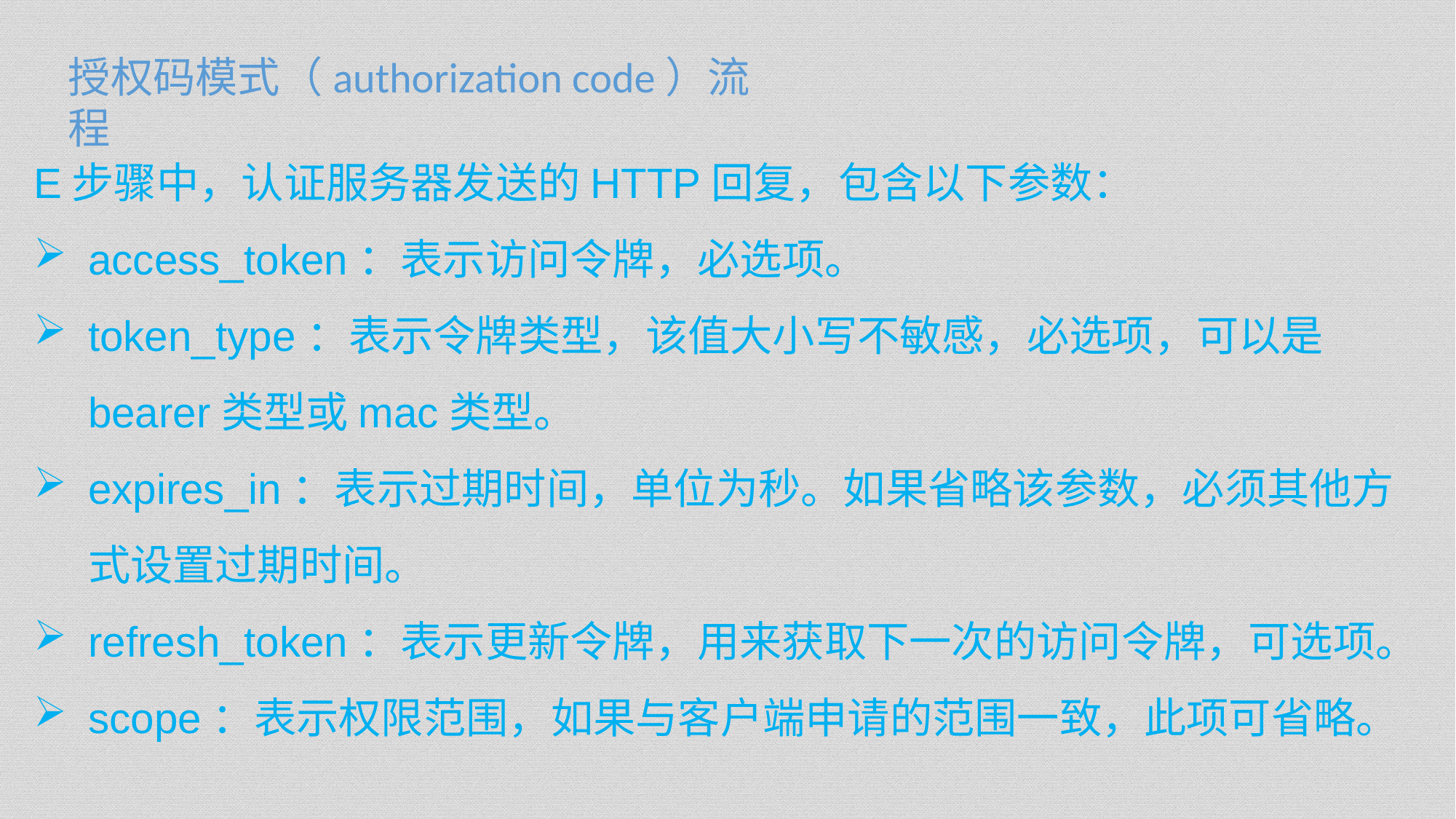

授权码模式（authorization code）流程
E步骤中，认证服务器发送的HTTP回复，包含以下参数：
access_token：表示访问令牌，必选项。
token_type：表示令牌类型，该值大小写不敏感，必选项，可以是bearer类型或mac类型。
expires_in：表示过期时间，单位为秒。如果省略该参数，必须其他方式设置过期时间。
refresh_token：表示更新令牌，用来获取下一次的访问令牌，可选项。
scope：表示权限范围，如果与客户端申请的范围一致，此项可省略。